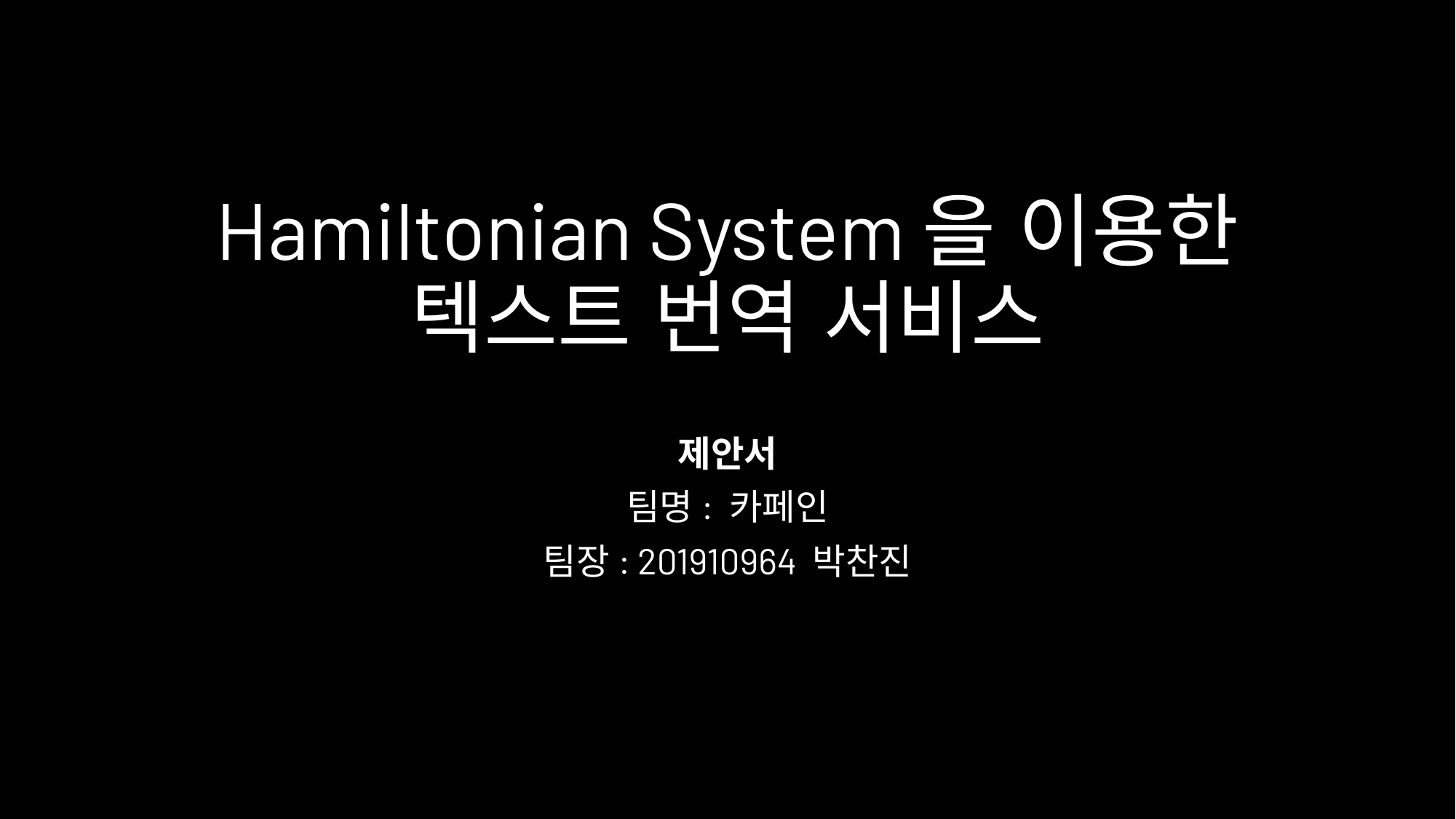

# Hamiltonian System을 이용한 텍스트 번역 서비스
제안서
팀명: 카페인
팀장: 201910964 박찬진